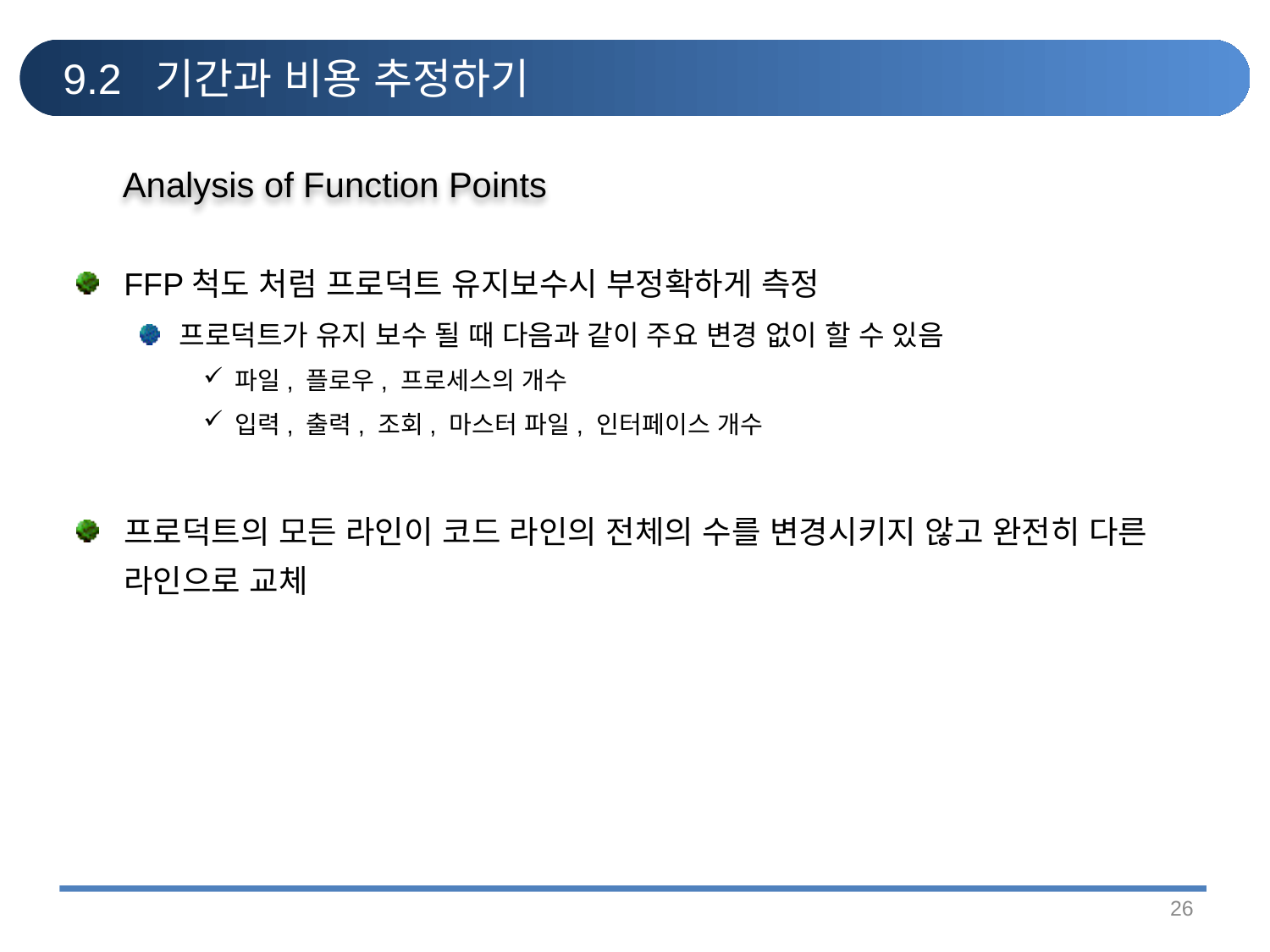

# 9.2  기간과 비용 추정하기
Analysis of Function Points
FFP척도 처럼 프로덕트 유지보수시 부정확하게 측정
프로덕트가 유지 보수 될 때 다음과 같이 주요 변경 없이 할 수 있음
파일, 플로우, 프로세스의 개수
입력, 출력, 조회, 마스터 파일, 인터페이스 개수

프로덕트의 모든 라인이 코드 라인의 전체의 수를 변경시키지 않고 완전히 다른 라인으로 교체
26